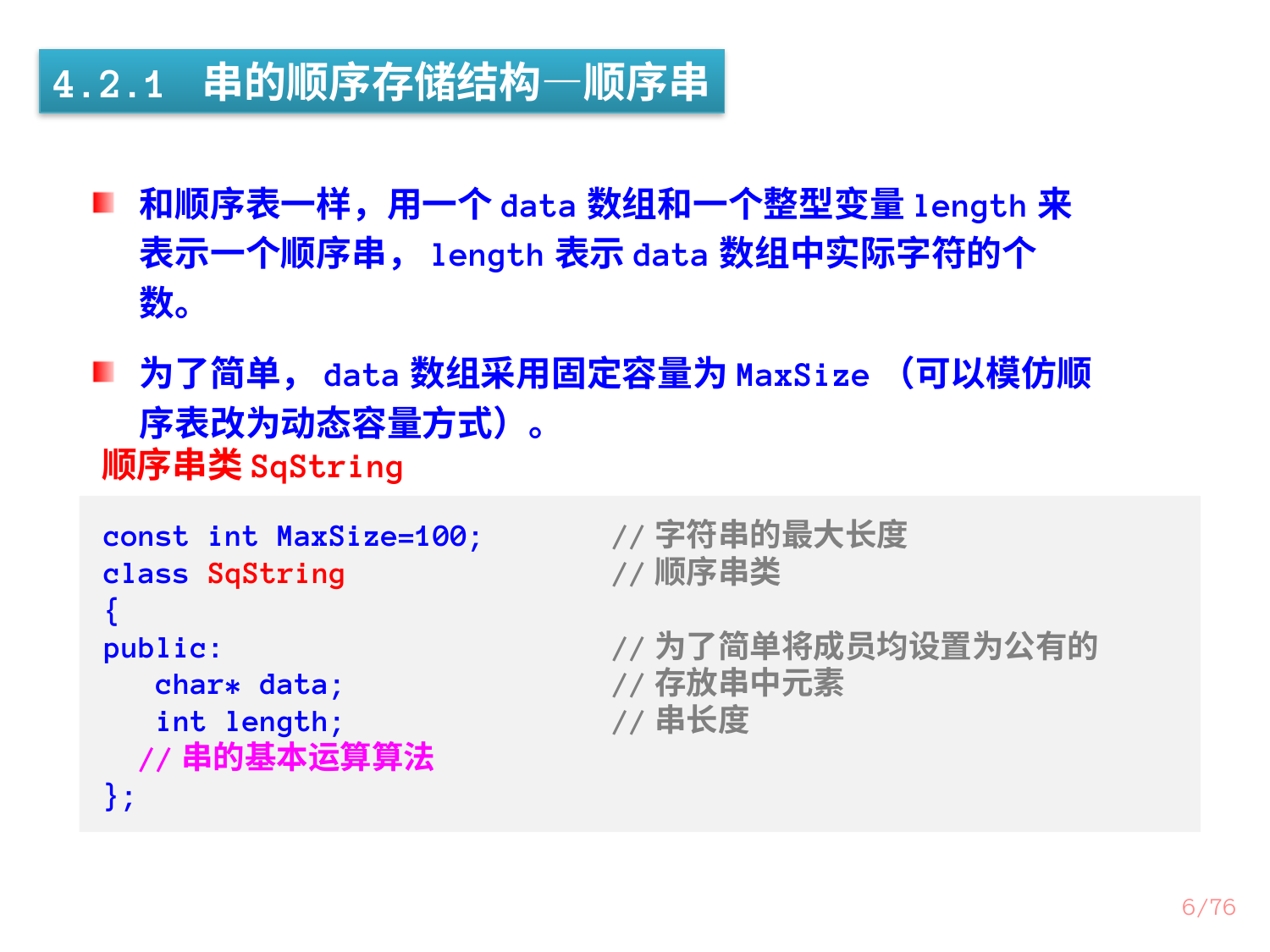

4.2.1 串的顺序存储结构—顺序串
和顺序表一样，用一个data数组和一个整型变量length来表示一个顺序串，length表示data数组中实际字符的个数。
为了简单，data数组采用固定容量为MaxSize（可以模仿顺序表改为动态容量方式）。
顺序串类SqString
const int MaxSize=100;	//字符串的最大长度
class SqString			//顺序串类
{
public:				//为了简单将成员均设置为公有的
   char* data;			//存放串中元素
   int length;			//串长度
  //串的基本运算算法
};
6/76